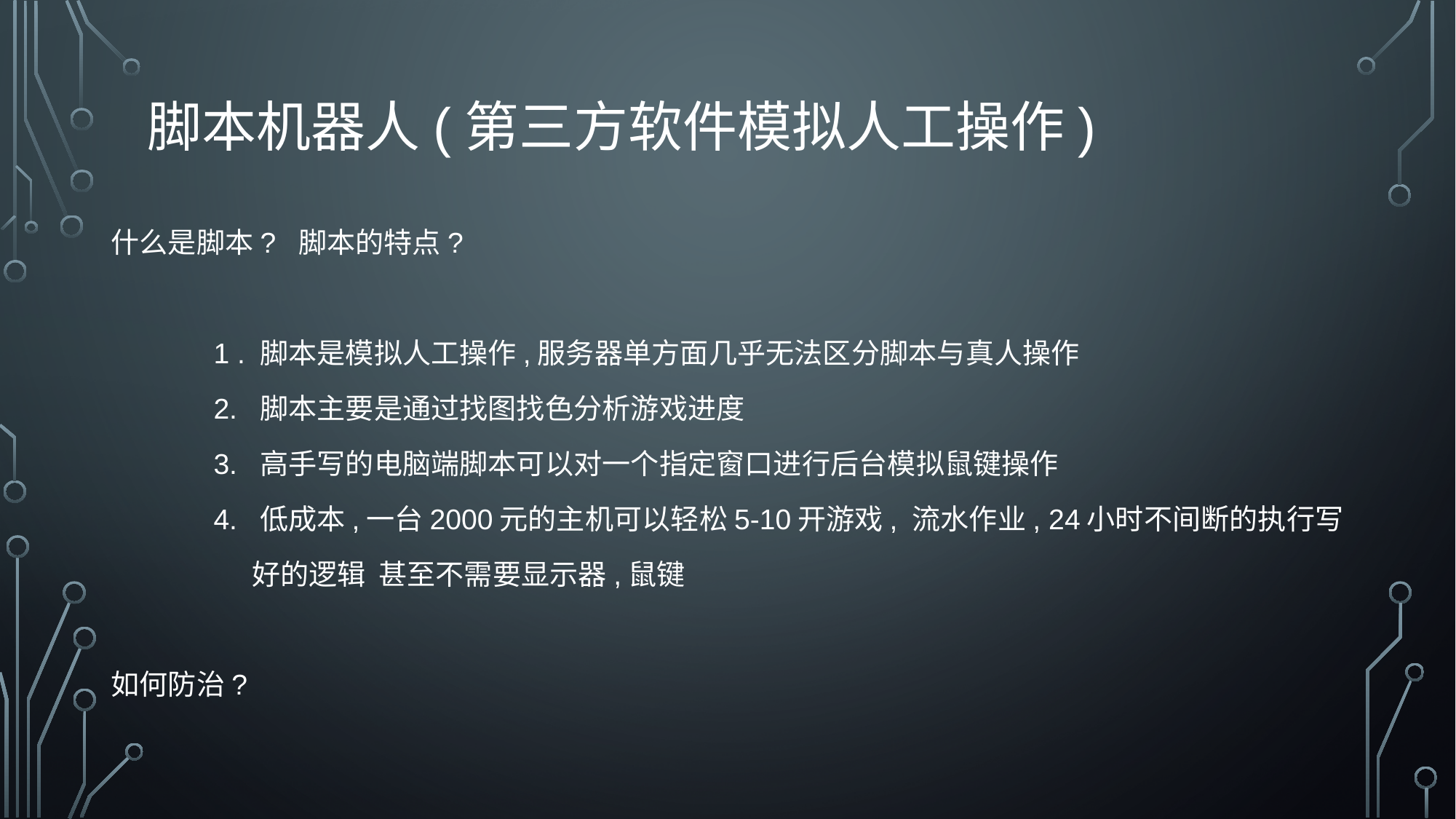

# 脚本机器人(第三方软件模拟人工操作)
什么是脚本?  脚本的特点?

	1 . 脚本是模拟人工操作,服务器单方面几乎无法区分脚本与真人操作
	2.  脚本主要是通过找图找色分析游戏进度
	3.  高手写的电脑端脚本可以对一个指定窗口进行后台模拟鼠键操作
	4.  低成本,一台2000元的主机可以轻松5-10开游戏, 流水作业, 24小时不间断的执行写
	     好的逻辑  甚至不需要显示器,鼠键

如何防治?